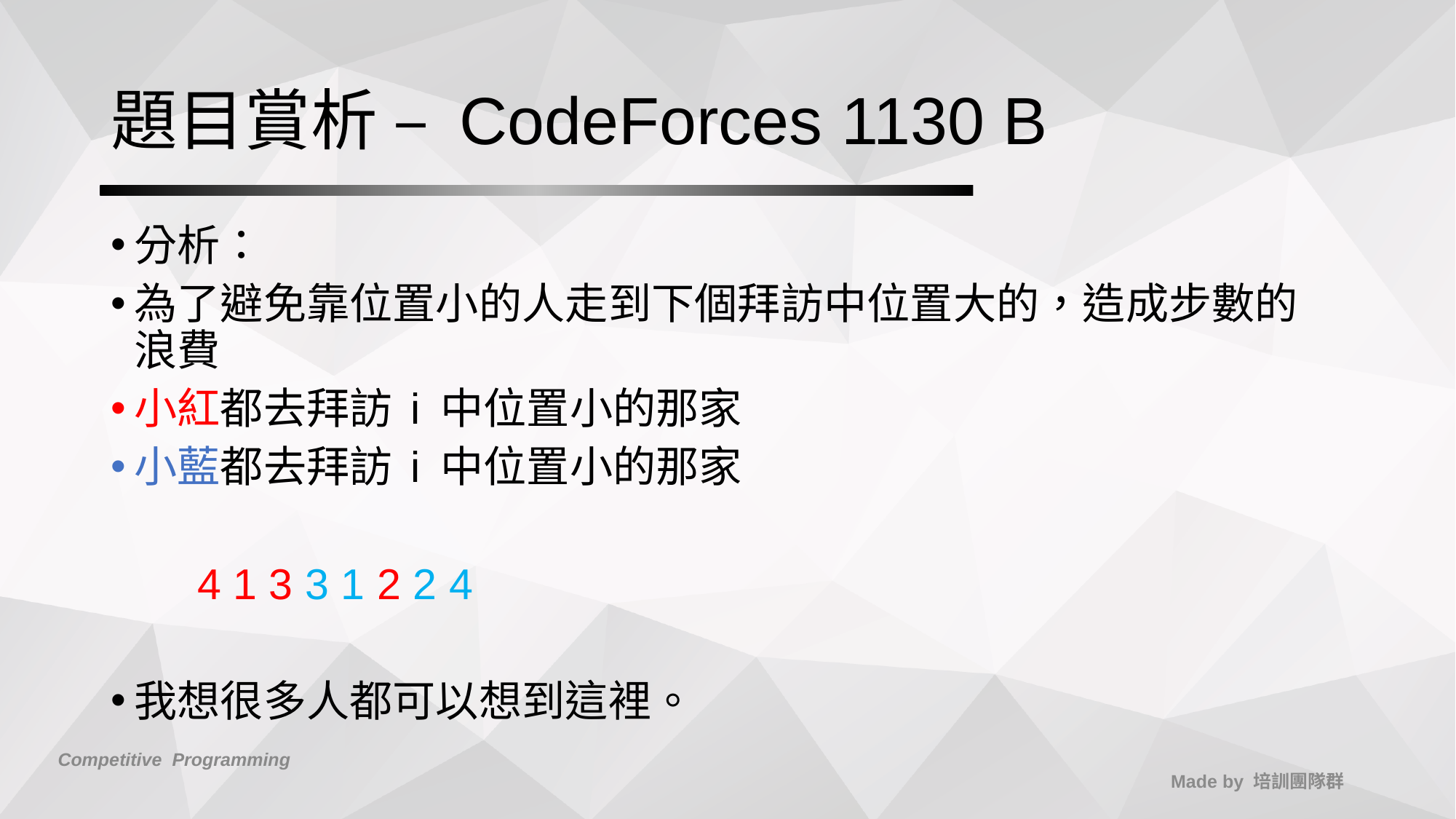

# 題目賞析 – CodeForces 1130 B
分析：
為了避免靠位置小的人走到下個拜訪中位置大的，造成步數的浪費
小紅都去拜訪 i 中位置小的那家
小藍都去拜訪 i 中位置小的那家

		4 1 3 3 1 2 2 4

我想很多人都可以想到這裡。